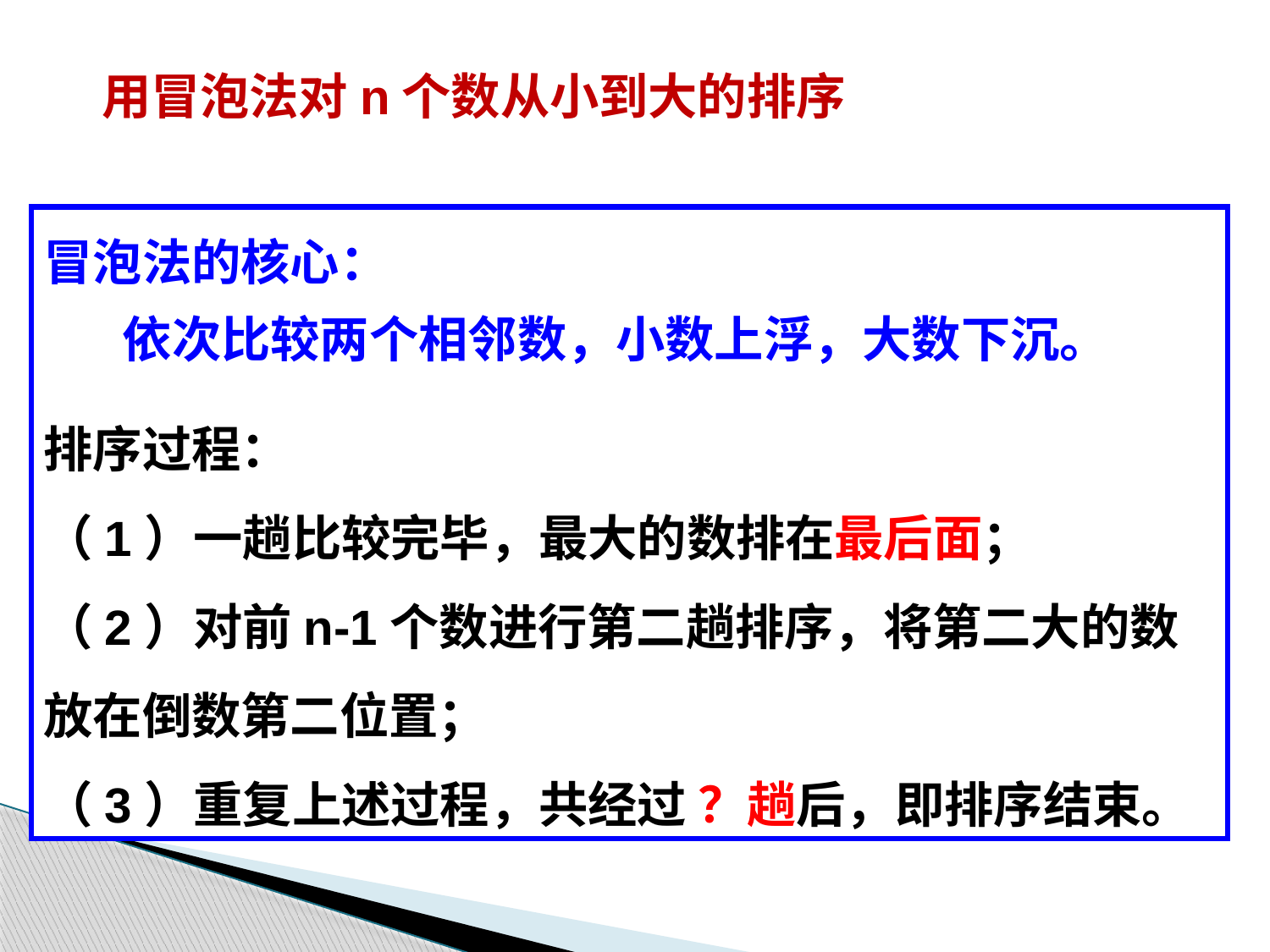

用冒泡法对n个数从小到大的排序
冒泡法的核心：
      依次比较两个相邻数，小数上浮，大数下沉。
排序过程：
（1）一趟比较完毕，最大的数排在最后面；
（2）对前n-1个数进行第二趟排序，将第二大的数放在倒数第二位置；
（3）重复上述过程，共经过 ？趟后，即排序结束。